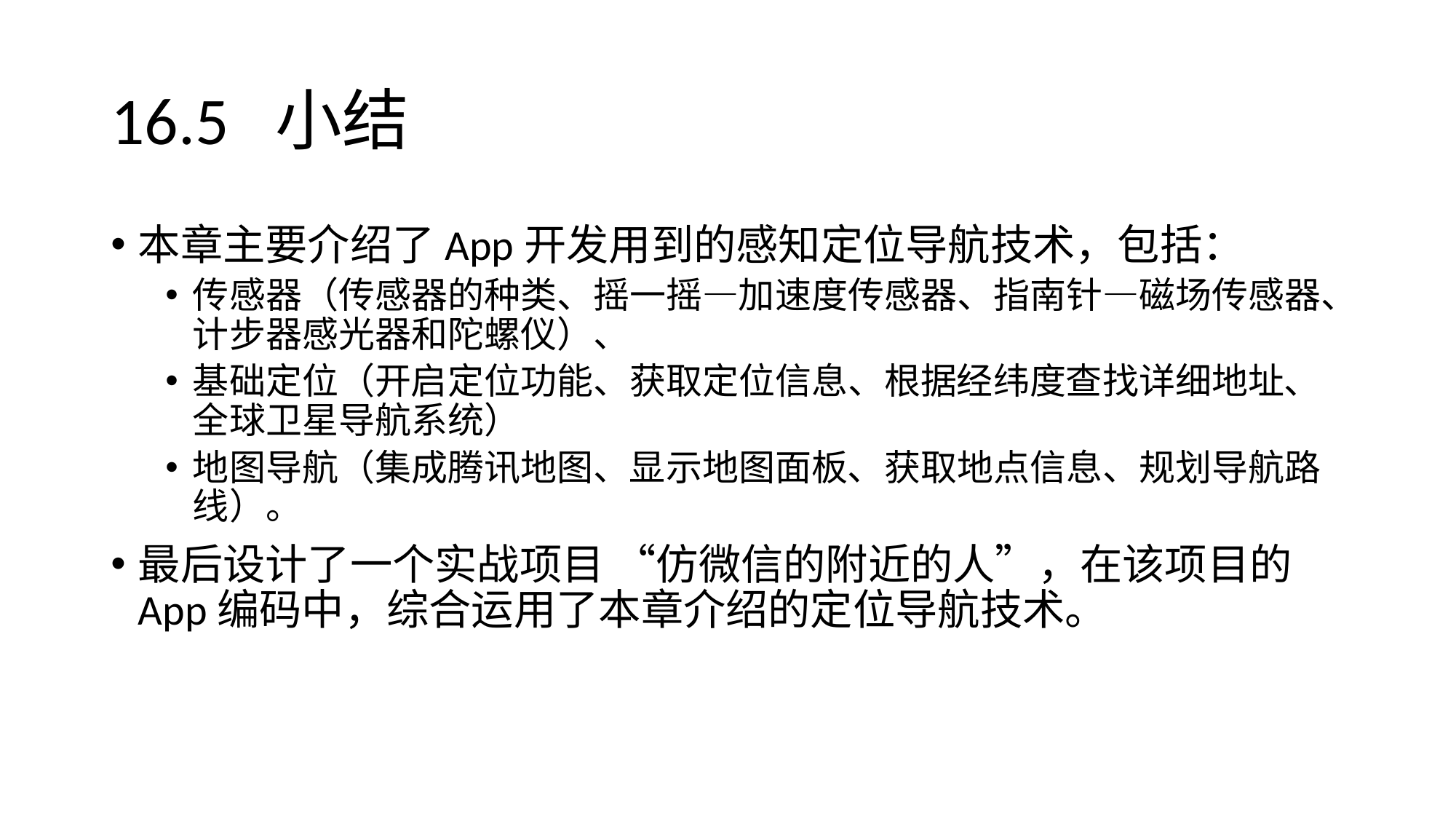

# 16.5  小结
本章主要介绍了App开发用到的感知定位导航技术，包括：
传感器（传感器的种类、摇一摇—加速度传感器、指南针—磁场传感器、计步器感光器和陀螺仪）、
基础定位（开启定位功能、获取定位信息、根据经纬度查找详细地址、全球卫星导航系统）
地图导航（集成腾讯地图、显示地图面板、获取地点信息、规划导航路线）。
最后设计了一个实战项目 “仿微信的附近的人”，在该项目的App编码中，综合运用了本章介绍的定位导航技术。